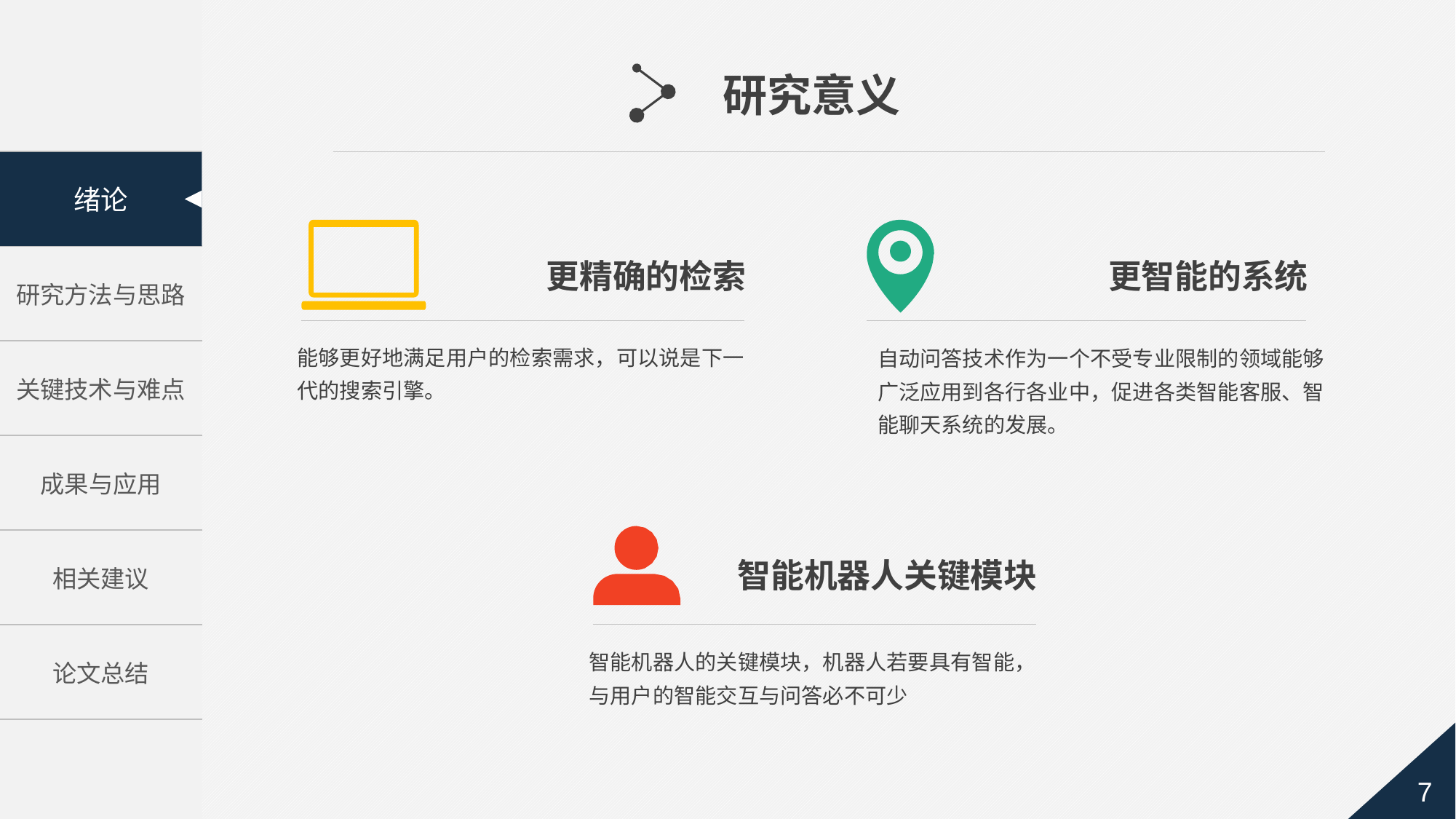

研究意义

更精确的检索
更智能的系统
能够更好地满足用户的检索需求，可以说是下一代的搜索引擎。

自动问答技术作为一个不受专业限制的领域能够广泛应用到各行各业中，促进各类智能客服、智能聊天系统的发展。

智能机器人关键模块
智能机器人的关键模块，机器人若要具有智能，与用户的智能交互与问答必不可少